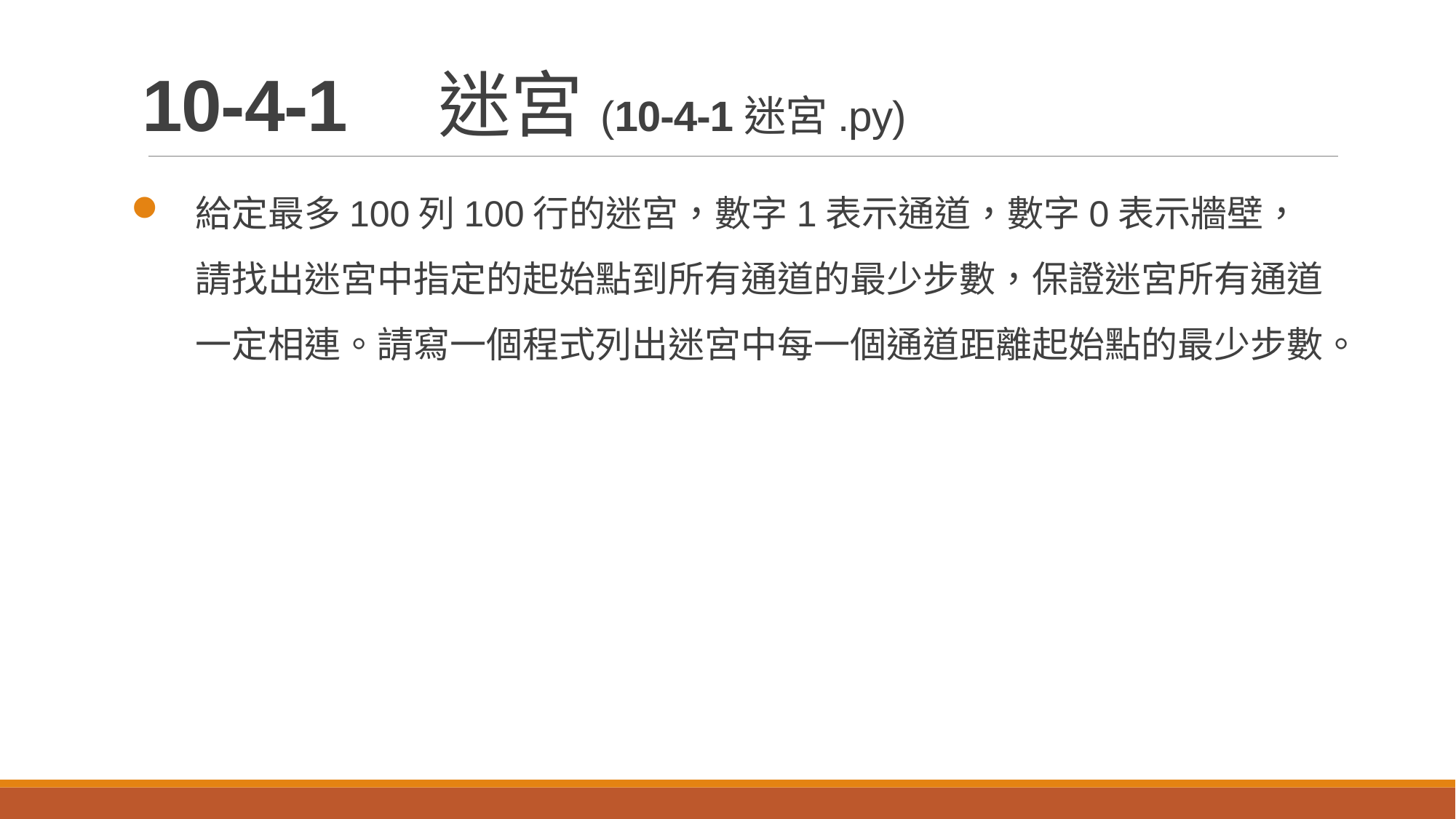

# 10-4-1　迷宮(10-4-1迷宮.py)
給定最多100列100行的迷宮，數字1表示通道，數字0表示牆壁，請找出迷宮中指定的起始點到所有通道的最少步數，保證迷宮所有通道一定相連。請寫一個程式列出迷宮中每一個通道距離起始點的最少步數。